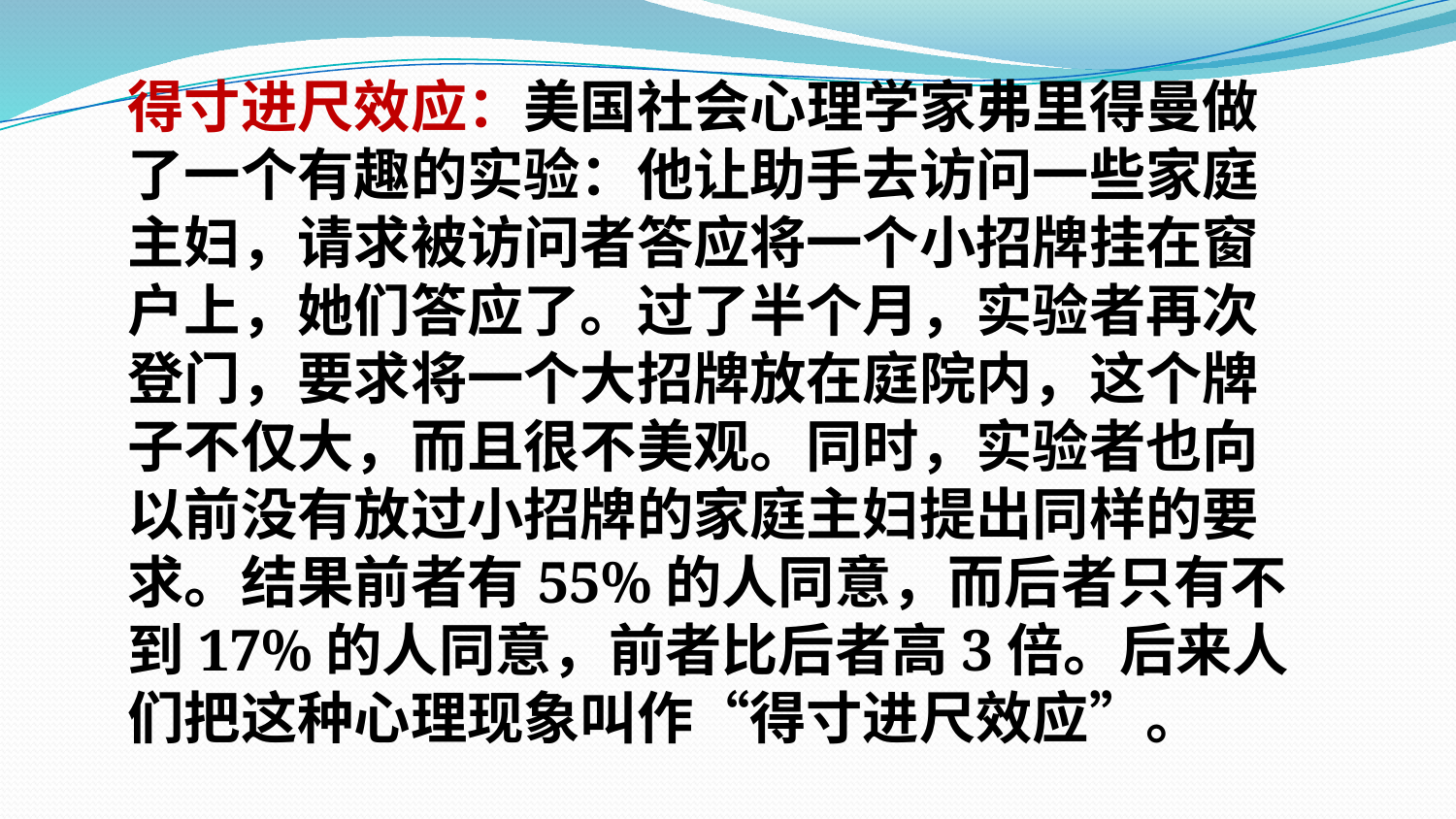

得寸进尺效应：美国社会心理学家弗里得曼做了一个有趣的实验：他让助手去访问一些家庭主妇，请求被访问者答应将一个小招牌挂在窗户上，她们答应了。过了半个月，实验者再次登门，要求将一个大招牌放在庭院内，这个牌子不仅大，而且很不美观。同时，实验者也向以前没有放过小招牌的家庭主妇提出同样的要求。结果前者有55%的人同意，而后者只有不到17%的人同意，前者比后者高3倍。后来人们把这种心理现象叫作“得寸进尺效应”。